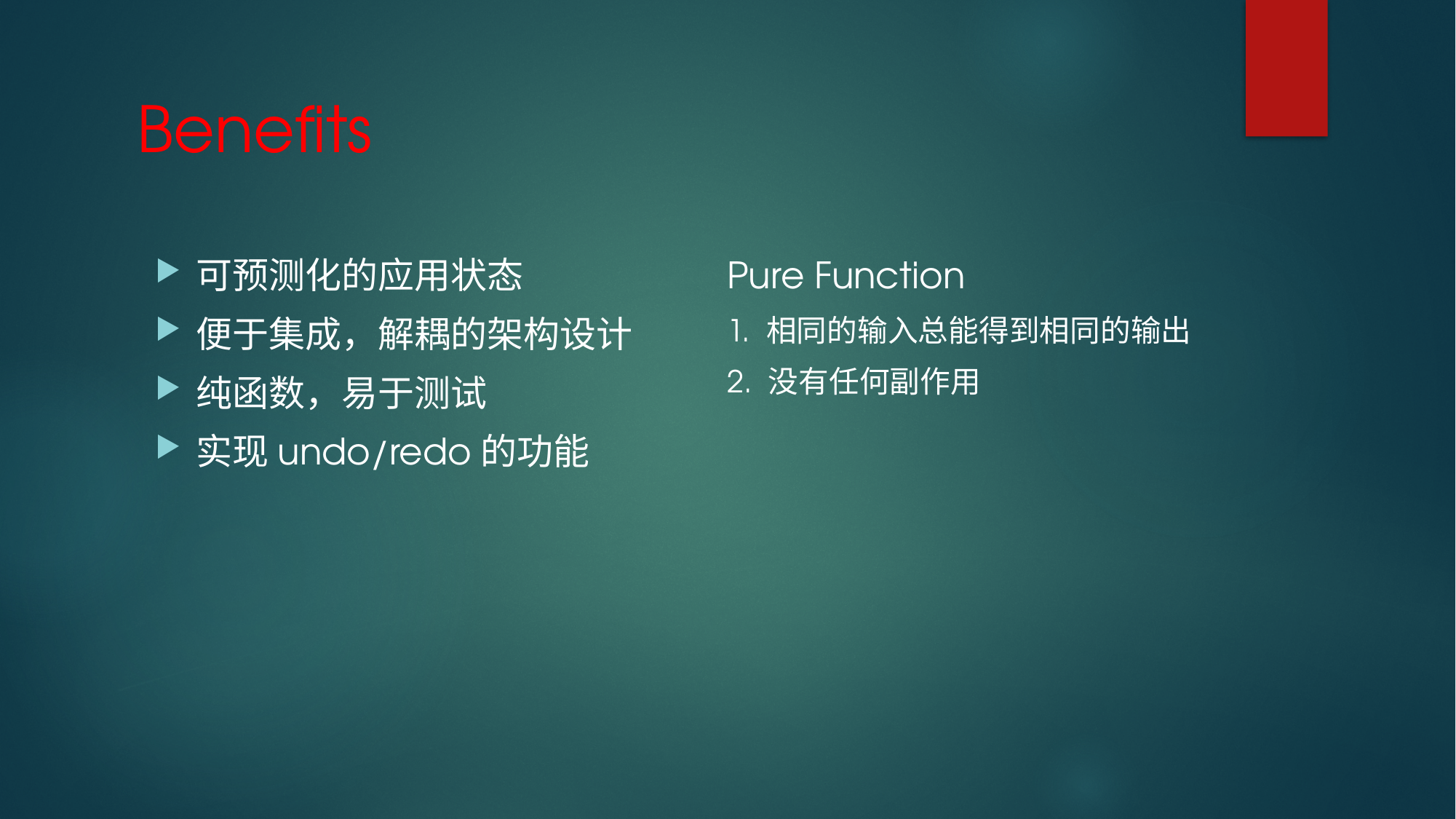

# Benefits
可预测化的应用状态
便于集成，解耦的架构设计
纯函数，易于测试
实现undo/redo的功能

Pure Function
1. 相同的输入总能得到相同的输出
2. 没有任何副作用